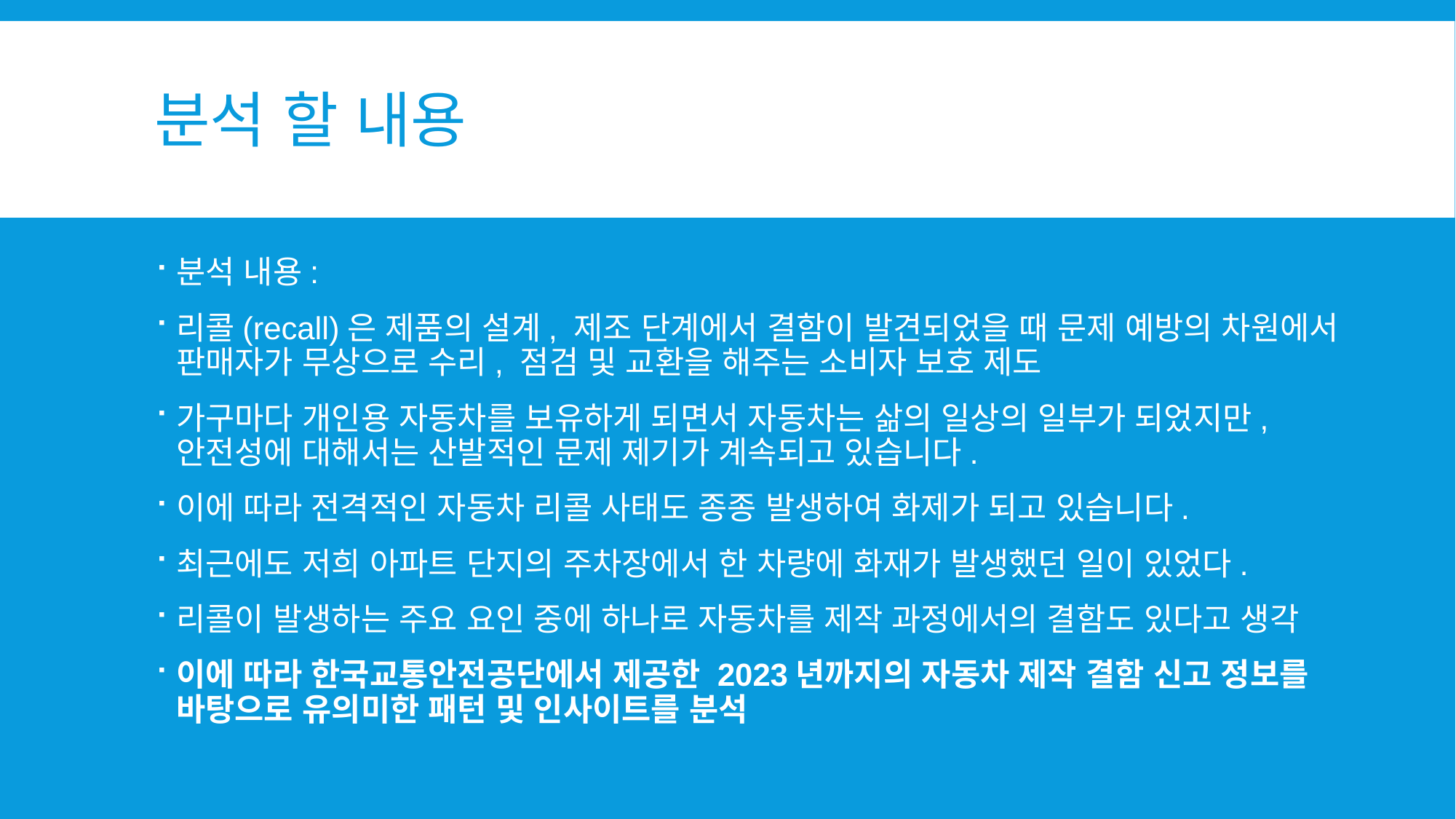

# 분석 할 내용
분석 내용:
리콜(recall)은 제품의 설계, 제조 단계에서 결함이 발견되었을 때 문제 예방의 차원에서 판매자가 무상으로 수리, 점검 및 교환을 해주는 소비자 보호 제도
가구마다 개인용 자동차를 보유하게 되면서 자동차는 삶의 일상의 일부가 되었지만, 안전성에 대해서는 산발적인 문제 제기가 계속되고 있습니다.
이에 따라 전격적인 자동차 리콜 사태도 종종 발생하여 화제가 되고 있습니다.
최근에도 저희 아파트 단지의 주차장에서 한 차량에 화재가 발생했던 일이 있었다.
리콜이 발생하는 주요 요인 중에 하나로 자동차를 제작 과정에서의 결함도 있다고 생각
이에 따라 한국교통안전공단에서 제공한 2023년까지의 자동차 제작 결함 신고 정보를 바탕으로 유의미한 패턴 및 인사이트를 분석